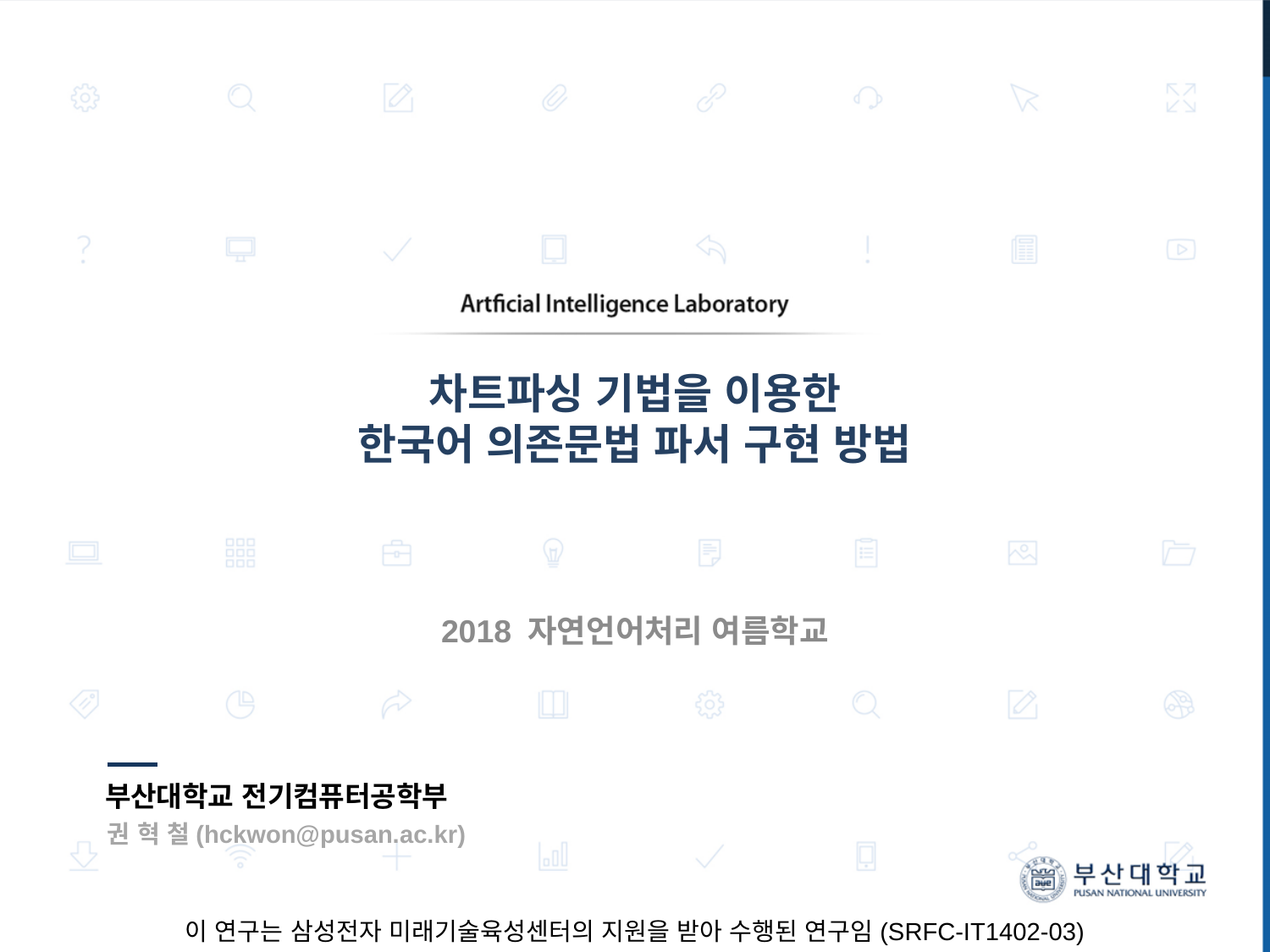

# 차트파싱 기법을 이용한 한국어 의존문법 파서 구현 방법
2018 자연언어처리 여름학교
부산대학교 전기컴퓨터공학부
권 혁 철(hckwon@pusan.ac.kr)
이 연구는 삼성전자 미래기술육성센터의 지원을 받아 수행된 연구임(SRFC-IT1402-03)